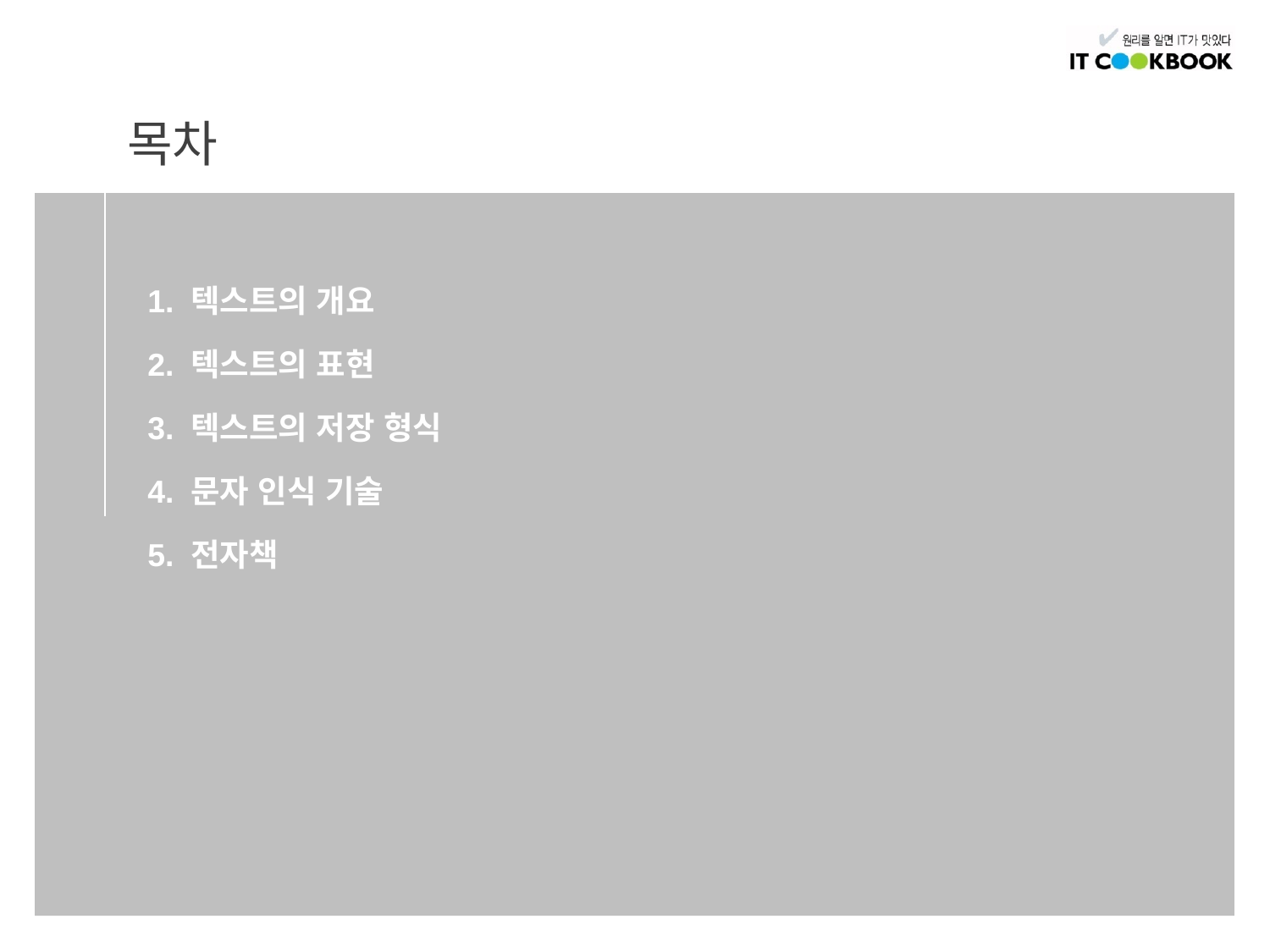

1. 텍스트의 개요
2. 텍스트의 표현
3. 텍스트의 저장 형식
4. 문자 인식 기술
5. 전자책